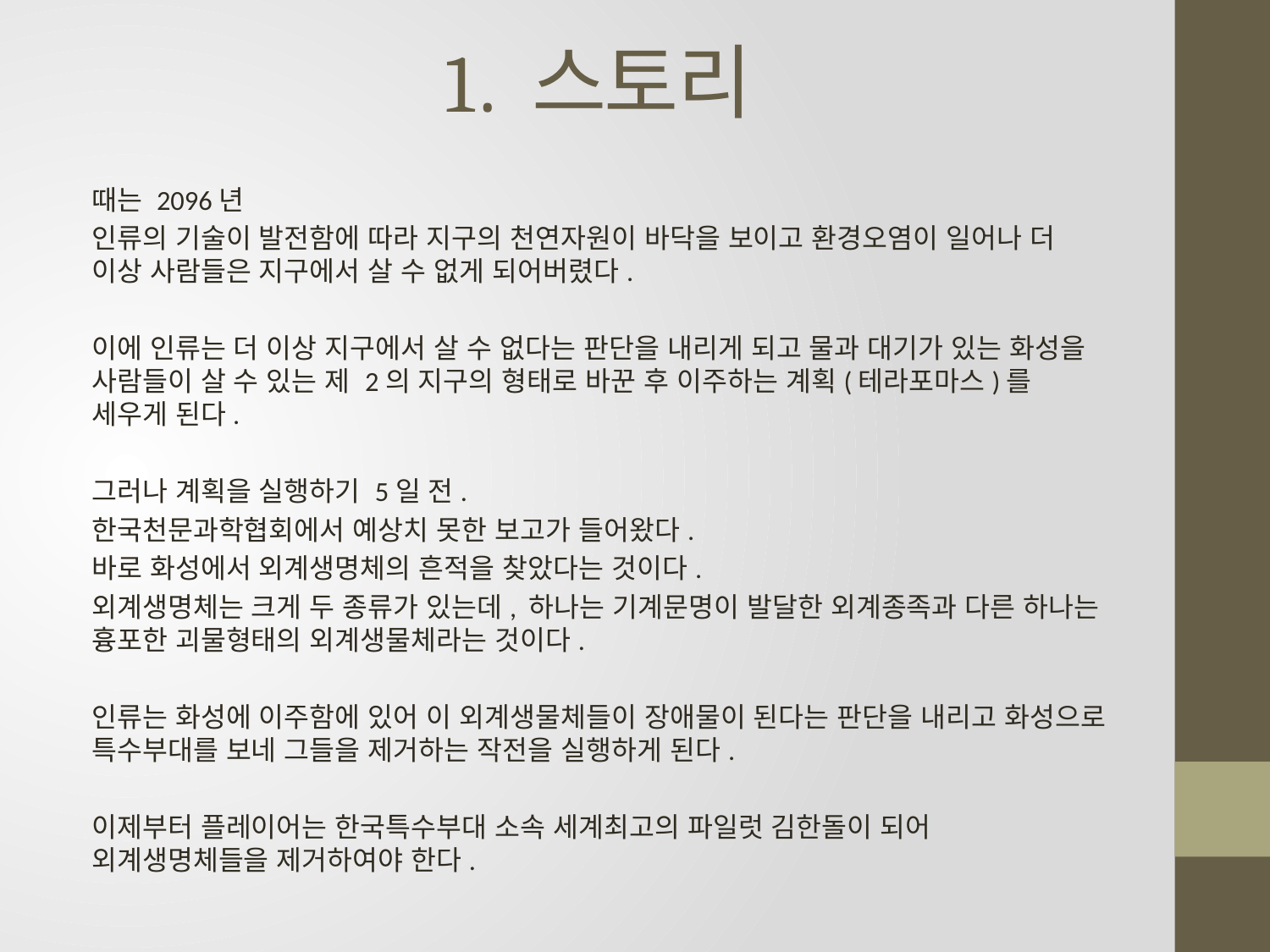

# 1. 스토리
때는 2096년
인류의 기술이 발전함에 따라 지구의 천연자원이 바닥을 보이고 환경오염이 일어나 더 이상 사람들은 지구에서 살 수 없게 되어버렸다.

이에 인류는 더 이상 지구에서 살 수 없다는 판단을 내리게 되고 물과 대기가 있는 화성을 사람들이 살 수 있는 제 2의 지구의 형태로 바꾼 후 이주하는 계획(테라포마스)를 세우게 된다.

그러나 계획을 실행하기 5일 전.
한국천문과학협회에서 예상치 못한 보고가 들어왔다.
바로 화성에서 외계생명체의 흔적을 찾았다는 것이다.
외계생명체는 크게 두 종류가 있는데, 하나는 기계문명이 발달한 외계종족과 다른 하나는 흉포한 괴물형태의 외계생물체라는 것이다.

인류는 화성에 이주함에 있어 이 외계생물체들이 장애물이 된다는 판단을 내리고 화성으로 특수부대를 보네 그들을 제거하는 작전을 실행하게 된다.

이제부터 플레이어는 한국특수부대 소속 세계최고의 파일럿 김한돌이 되어 외계생명체들을 제거하여야 한다.